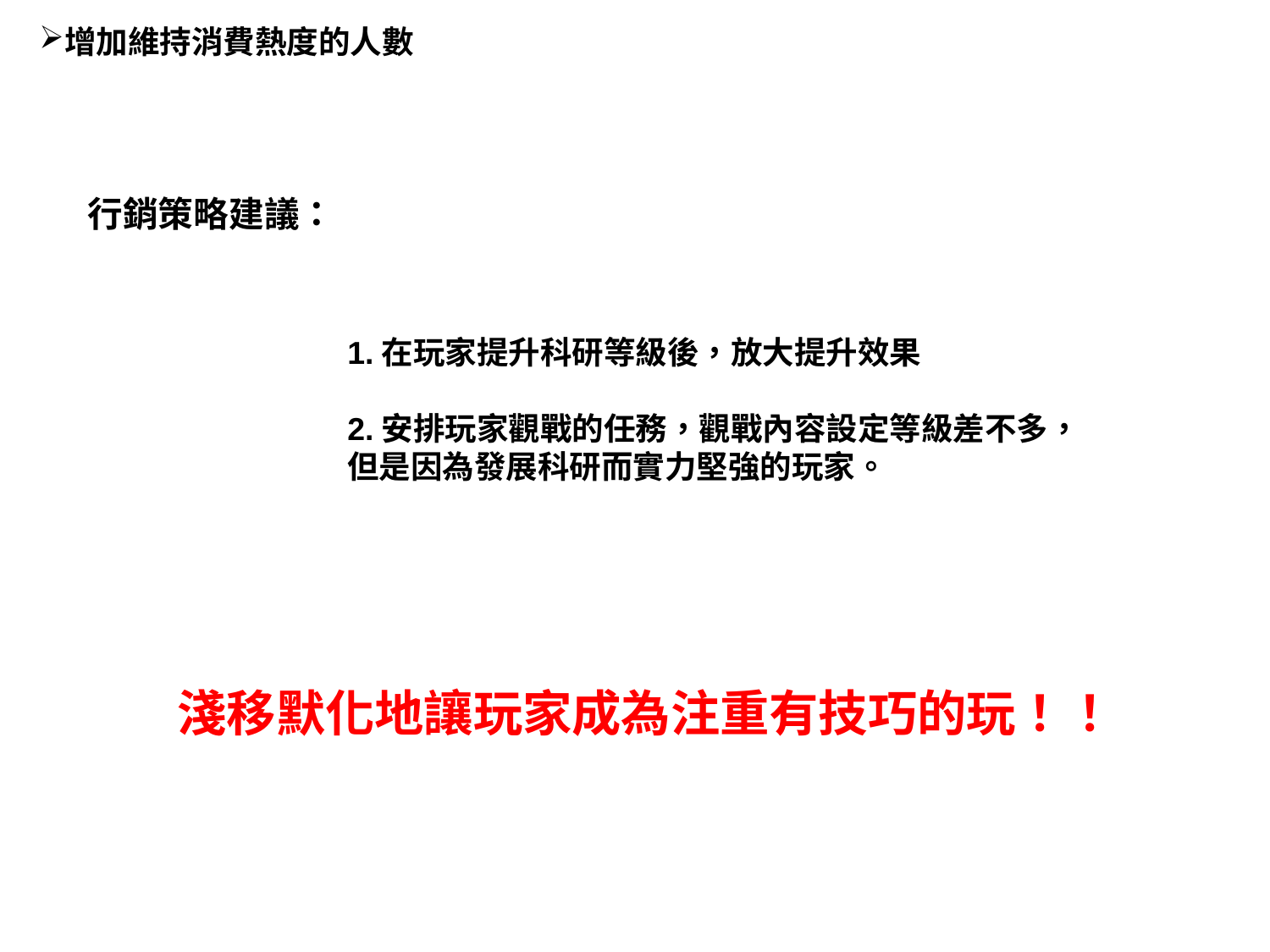

增加維持消費熱度的人數
行銷策略建議：
1.在玩家提升科研等級後，放大提升效果

2.安排玩家觀戰的任務，觀戰內容設定等級差不多，但是因為發展科研而實力堅強的玩家。
淺移默化地讓玩家成為注重有技巧的玩！！